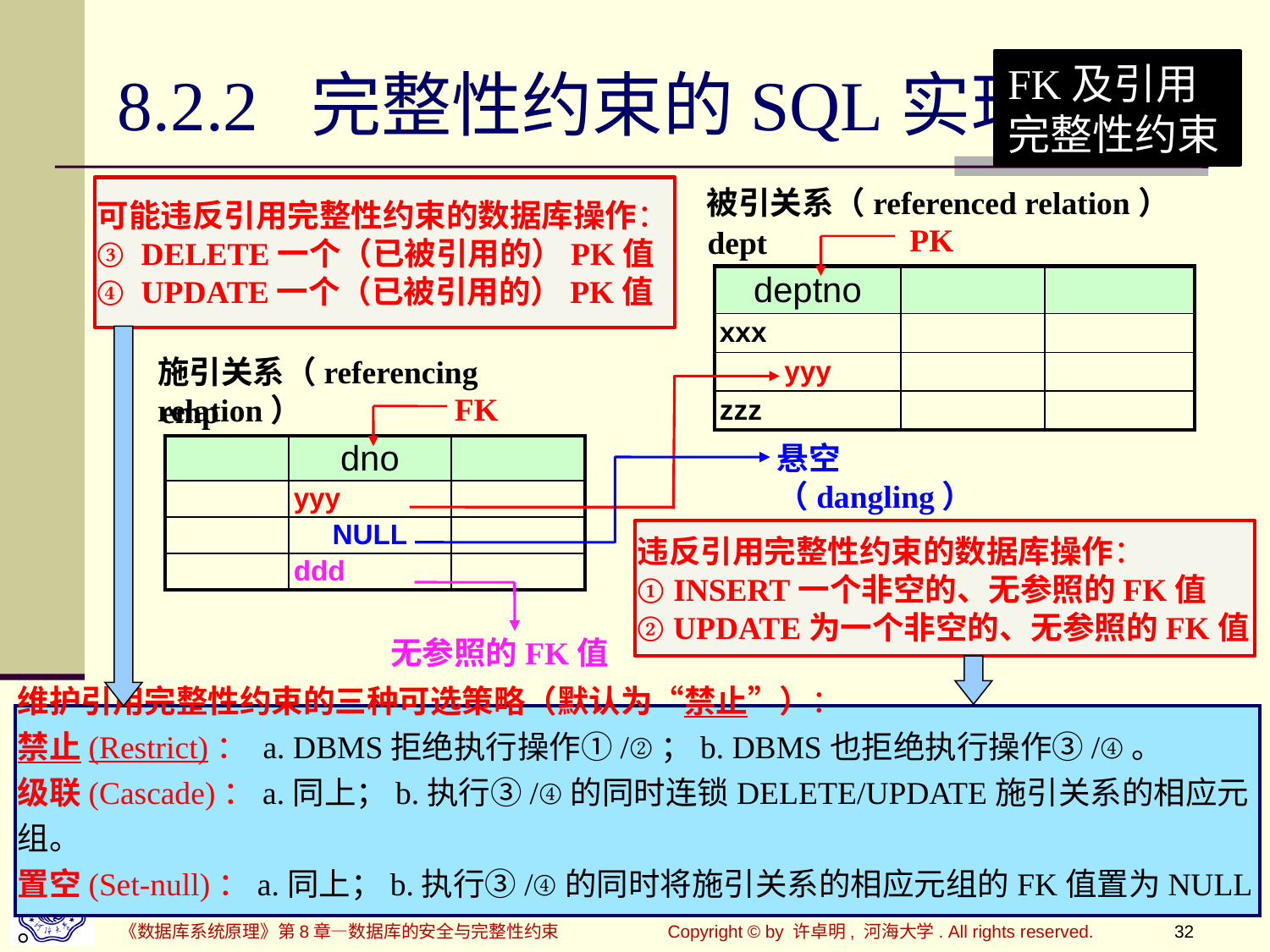

# 8.2.2  完整性约束的SQL实现
FK及引用完整性约束
被引关系（referenced relation）
PK

dept
可能违反引用完整性约束的数据库操作：
③  DELETE一个（已被引用的）PK值
④  UPDATE一个（已被引用的）PK值
| deptno |  |  |
| --- | --- | --- |
| xxx |  |  |
| yyy |  |  |
| zzz |  |  |

维护引用完整性约束的三种可选策略（默认为“禁止”）：
禁止(Restrict)： a. DBMS拒绝执行操作①/②；b. DBMS也拒绝执行操作③/④。
级联(Cascade)：a.同上；b.执行③/④的同时连锁DELETE/UPDATE施引关系的相应元组。
置空(Set-null)：a.同上；b.执行③/④的同时将施引关系的相应元组的FK值置为NULL 。
施引关系（referencing relation）
FK
emp

悬空（dangling）

无参照的FK值

|  | dno |  |
| --- | --- | --- |
|  | yyy |  |
|  | NULL |  |
|  | ddd |  |
违反引用完整性约束的数据库操作：
① INSERT一个非空的、无参照的FK值
② UPDATE为一个非空的、无参照的FK值
《数据库系统原理》第8章—数据库的安全与完整性约束
Copyright © by 许卓明, 河海大学. All rights reserved.
32